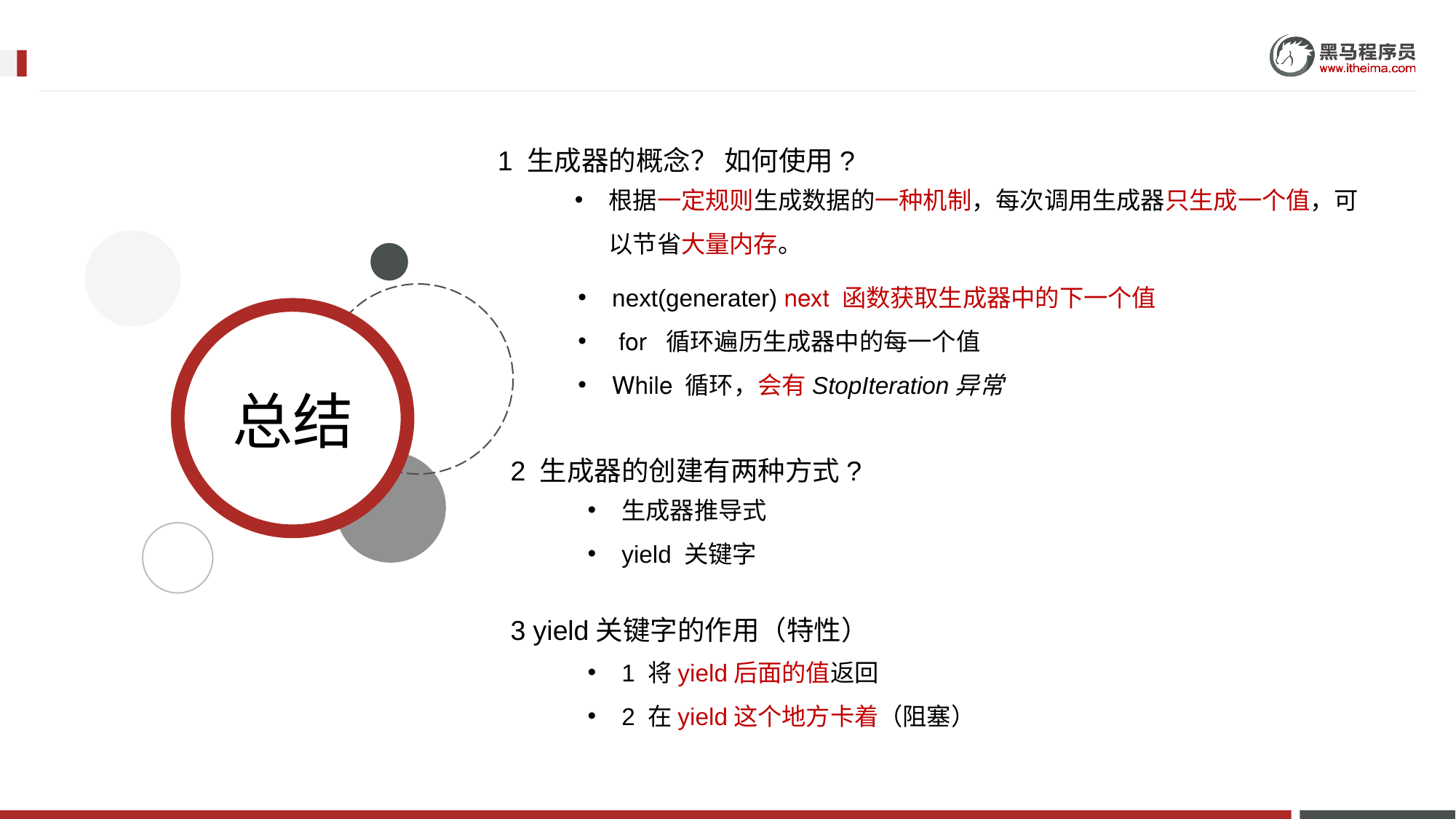

1 生成器的概念？ 如何使用?
根据一定规则生成数据的一种机制，每次调用生成器只生成一个值，可以节省大量内存。
next(generater) next 函数获取生成器中的下一个值
 for  循环遍历生成器中的每一个值
While 循环，会有StopIteration异常
2 生成器的创建有两种方式?
生成器推导式
yield 关键字
3 yield关键字的作用（特性）
1 将yield后面的值返回
2 在yield这个地方卡着（阻塞）